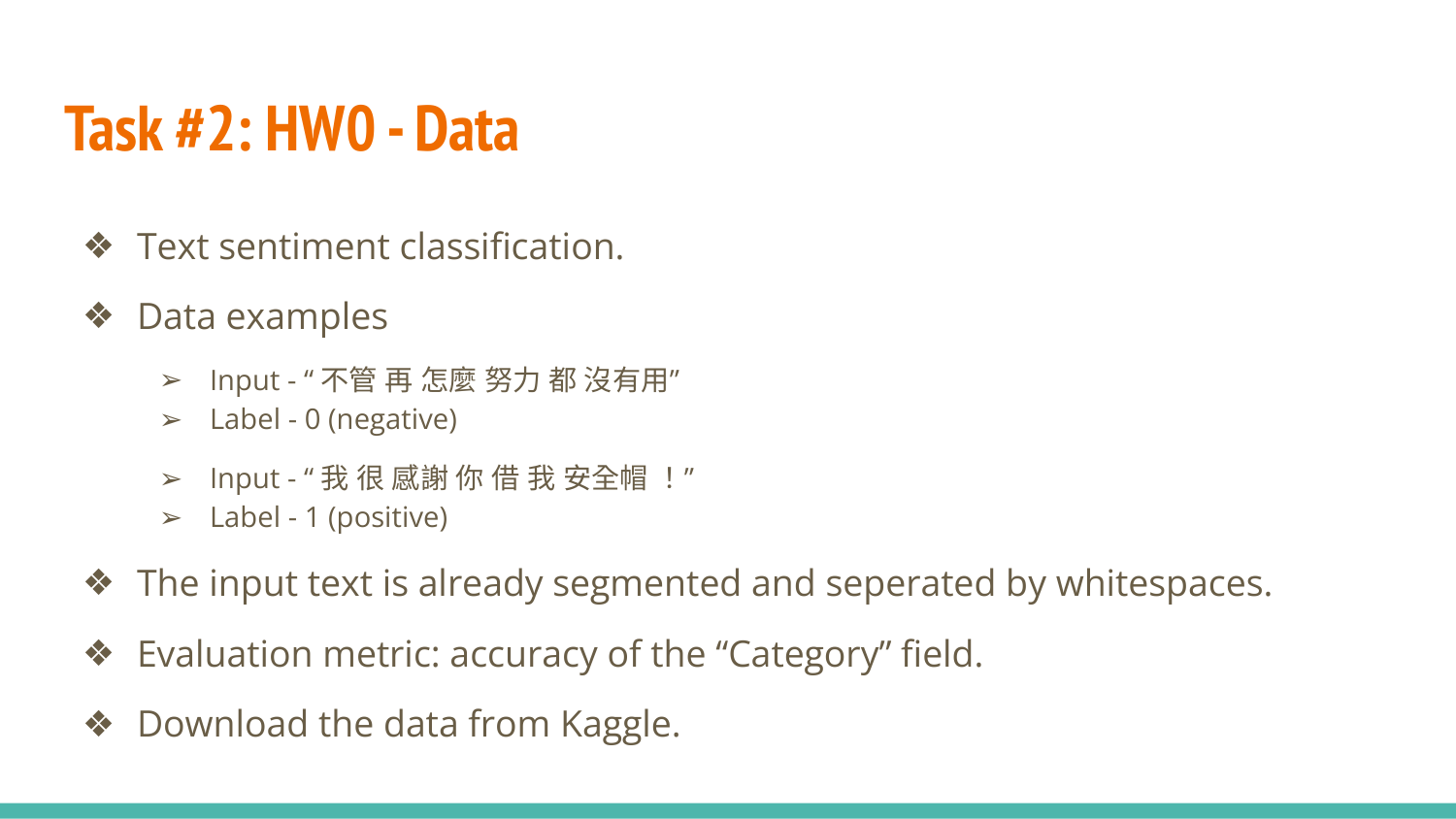

# Task #2: HW0 - Data
Text sentiment classification.
Data examples
Input - “不管 再 怎麼 努力 都 沒有用”
Label - 0 (negative)
Input - “我 很 感謝 你 借 我 安全帽 ！”
Label - 1 (positive)
The input text is already segmented and seperated by whitespaces.
Evaluation metric: accuracy of the “Category” field.
Download the data from Kaggle.